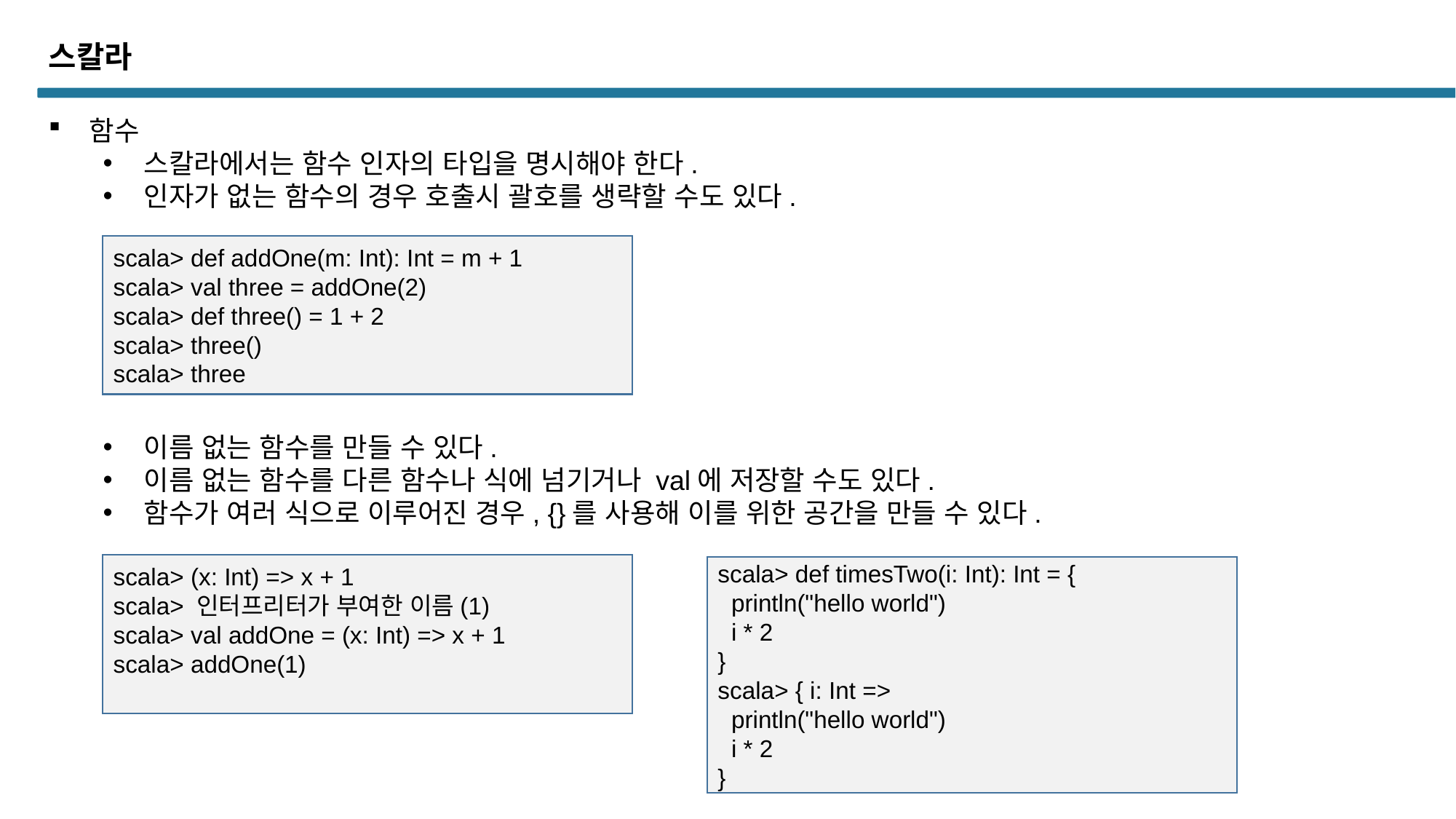

스칼라
함수
스칼라에서는 함수 인자의 타입을 명시해야 한다.
인자가 없는 함수의 경우 호출시 괄호를 생략할 수도 있다.
scala> def addOne(m: Int): Int = m + 1
scala> val three = addOne(2)
scala> def three() = 1 + 2
scala> three()
scala> three
이름 없는 함수를 만들 수 있다.
이름 없는 함수를 다른 함수나 식에 넘기거나 val에 저장할 수도 있다.
함수가 여러 식으로 이루어진 경우, {}를 사용해 이를 위한 공간을 만들 수 있다.
scala> (x: Int) => x + 1
scala> 인터프리터가 부여한 이름(1)
scala> val addOne = (x: Int) => x + 1
scala> addOne(1)

scala> def timesTwo(i: Int): Int = {
  println("hello world")
  i * 2
}
scala> { i: Int =>
  println("hello world")
  i * 2
}